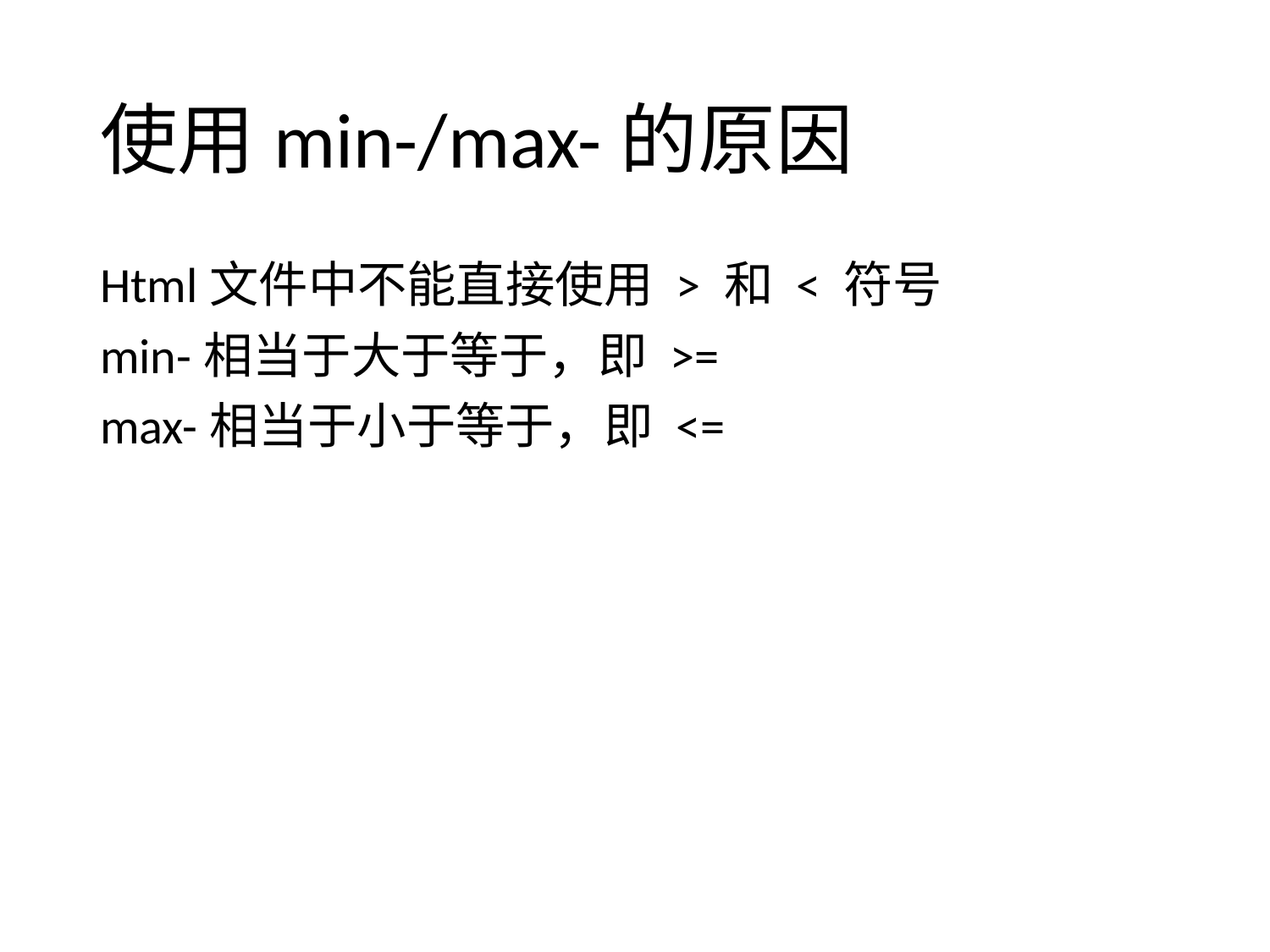

# 使用min-/max-的原因
Html文件中不能直接使用 > 和 < 符号
min-相当于大于等于，即 >=
max-相当于小于等于，即 <=